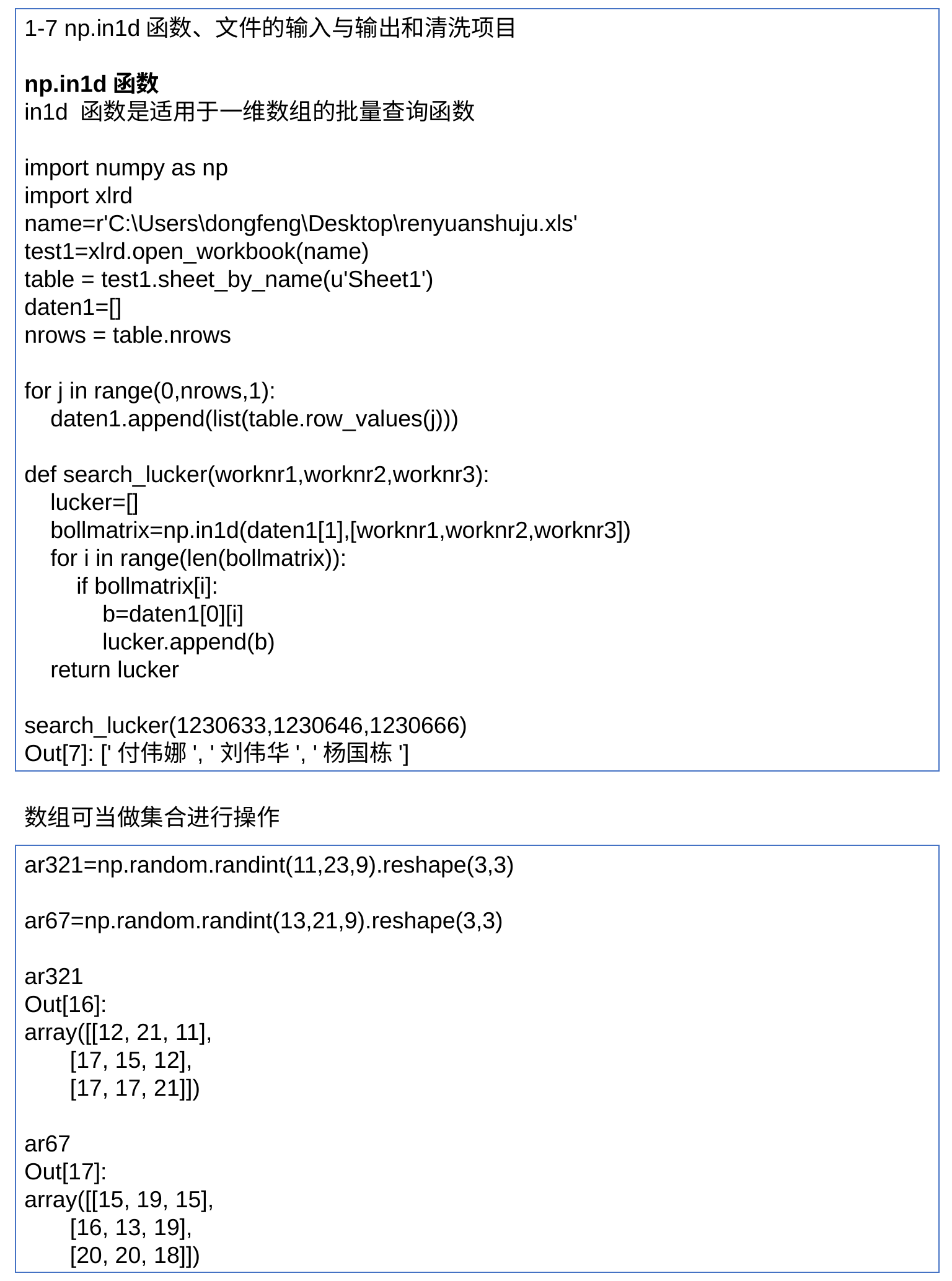

1-7 np.in1d函数、文件的输入与输出和清洗项目

np.in1d函数
in1d 函数是适用于一维数组的批量查询函数

import numpy as np
import xlrd
name=r'C:\Users\dongfeng\Desktop\renyuanshuju.xls'
test1=xlrd.open_workbook(name)
table = test1.sheet_by_name(u'Sheet1')
daten1=[]
nrows = table.nrows

for j in range(0,nrows,1):
    daten1.append(list(table.row_values(j)))

def search_lucker(worknr1,worknr2,worknr3):
    lucker=[]
    bollmatrix=np.in1d(daten1[1],[worknr1,worknr2,worknr3])
    for i in range(len(bollmatrix)):
        if bollmatrix[i]:
            b=daten1[0][i]
            lucker.append(b)
    return lucker

search_lucker(1230633,1230646,1230666)
Out[7]: ['付伟娜', '刘伟华', '杨国栋']
数组可当做集合进行操作
ar321=np.random.randint(11,23,9).reshape(3,3)

ar67=np.random.randint(13,21,9).reshape(3,3)

ar321
Out[16]:
array([[12, 21, 11],
       [17, 15, 12],
       [17, 17, 21]])

ar67
Out[17]:
array([[15, 19, 15],
       [16, 13, 19],
       [20, 20, 18]])